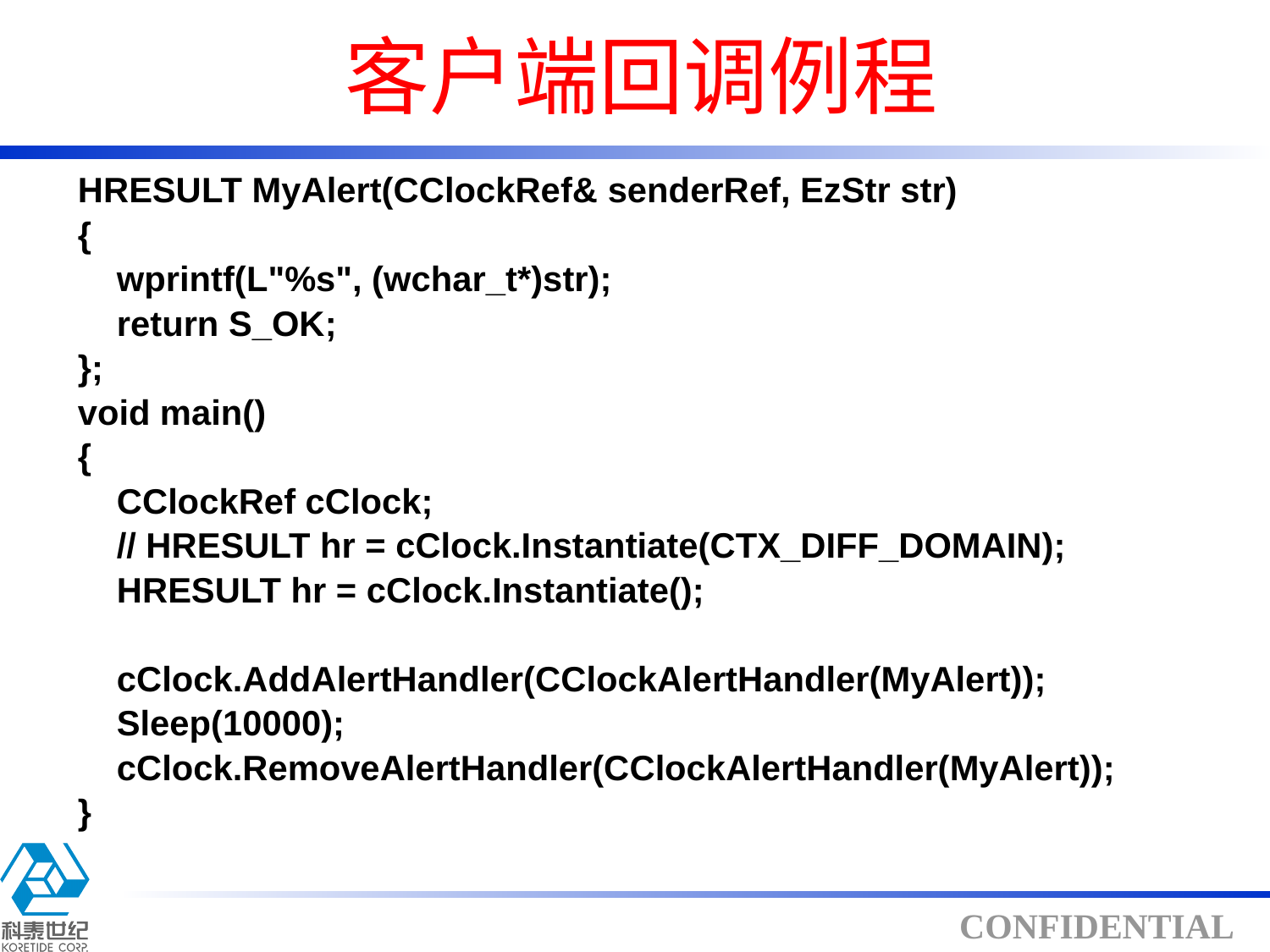

# 客户端回调例程
HRESULT MyAlert(CClockRef& senderRef, EzStr str)
{
    wprintf(L"%s", (wchar_t*)str);
    return S_OK;
};
void main()
{
    CClockRef cClock;
    // HRESULT hr = cClock.Instantiate(CTX_DIFF_DOMAIN);
    HRESULT hr = cClock.Instantiate();

    cClock.AddAlertHandler(CClockAlertHandler(MyAlert));
    Sleep(10000);
    cClock.RemoveAlertHandler(CClockAlertHandler(MyAlert));
}